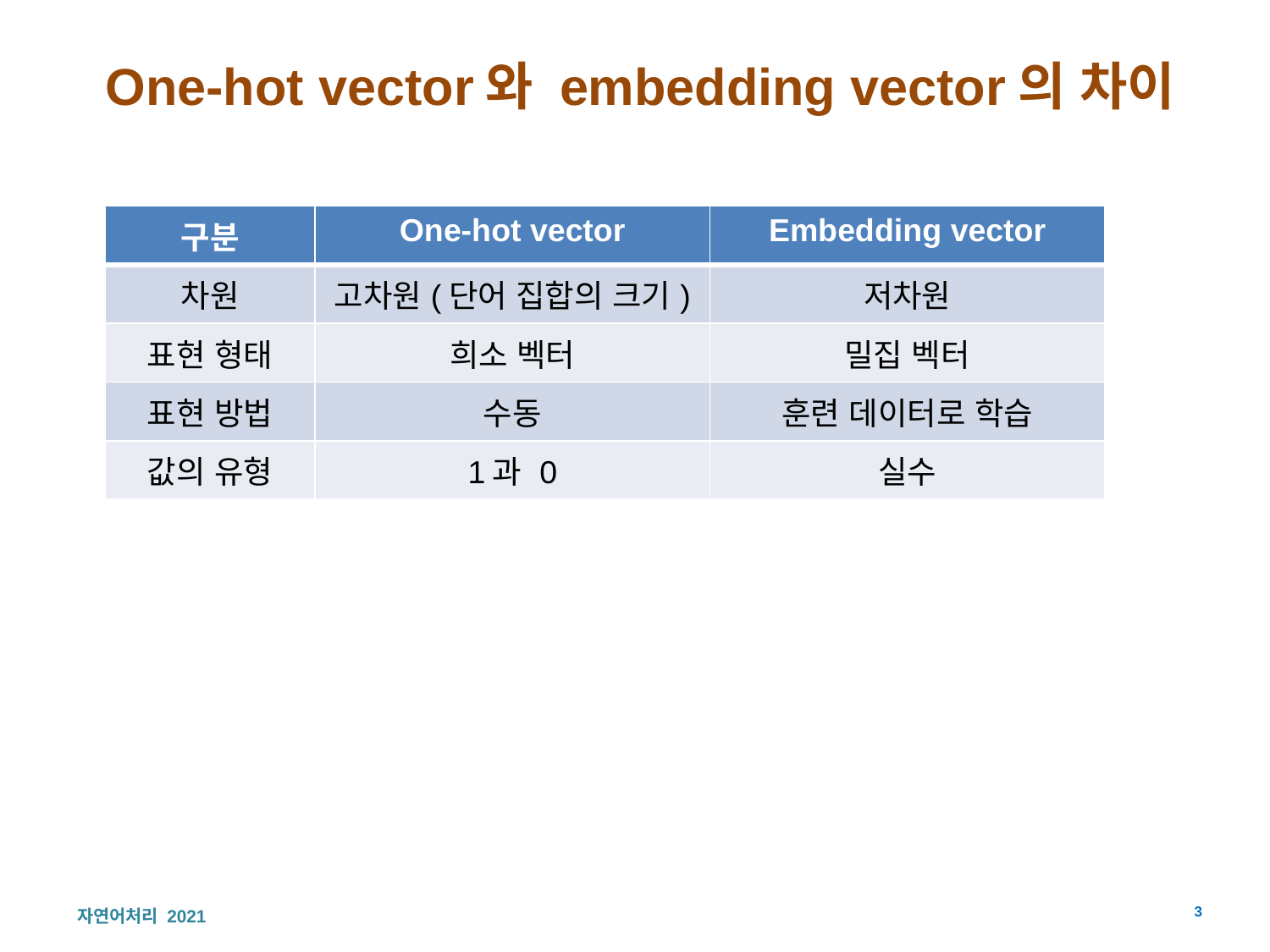

# One-hot vector와 embedding vector의 차이
| 구분 | One-hot vector | Embedding vector |
| --- | --- | --- |
| 차원 | 고차원(단어 집합의 크기) | 저차원 |
| 표현 형태 | 희소 벡터 | 밀집 벡터 |
| 표현 방법 | 수동 | 훈련 데이터로 학습 |
| 값의 유형 | 1과 0 | 실수 |